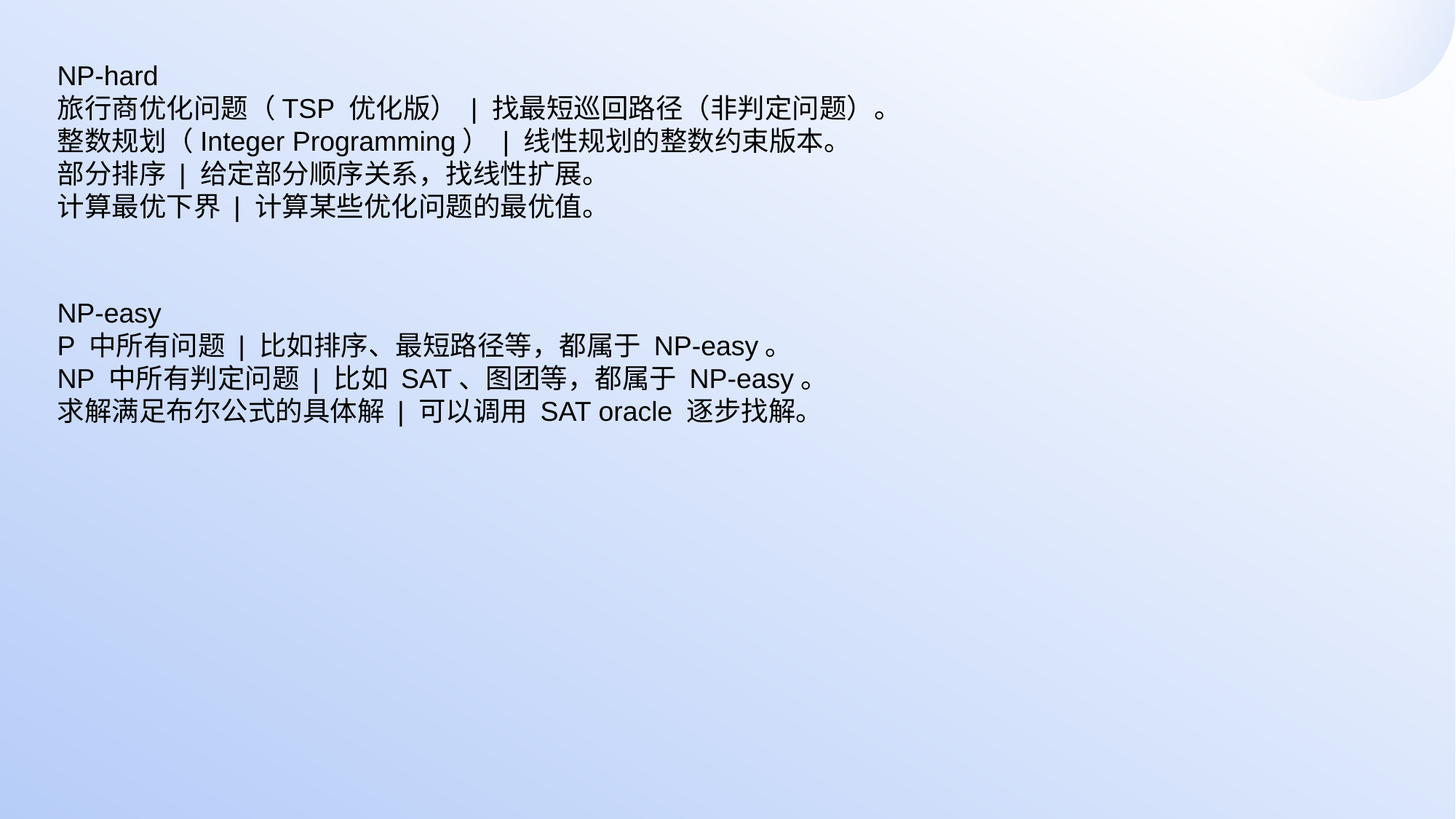

NP-hard
旅行商优化问题（TSP 优化版） | 找最短巡回路径（非判定问题）。
整数规划（Integer Programming） | 线性规划的整数约束版本。
部分排序 | 给定部分顺序关系，找线性扩展。
计算最优下界 | 计算某些优化问题的最优值。
NP-easy
P 中所有问题 | 比如排序、最短路径等，都属于 NP-easy。
NP 中所有判定问题 | 比如 SAT、图团等，都属于 NP-easy。
求解满足布尔公式的具体解 | 可以调用 SAT oracle 逐步找解。